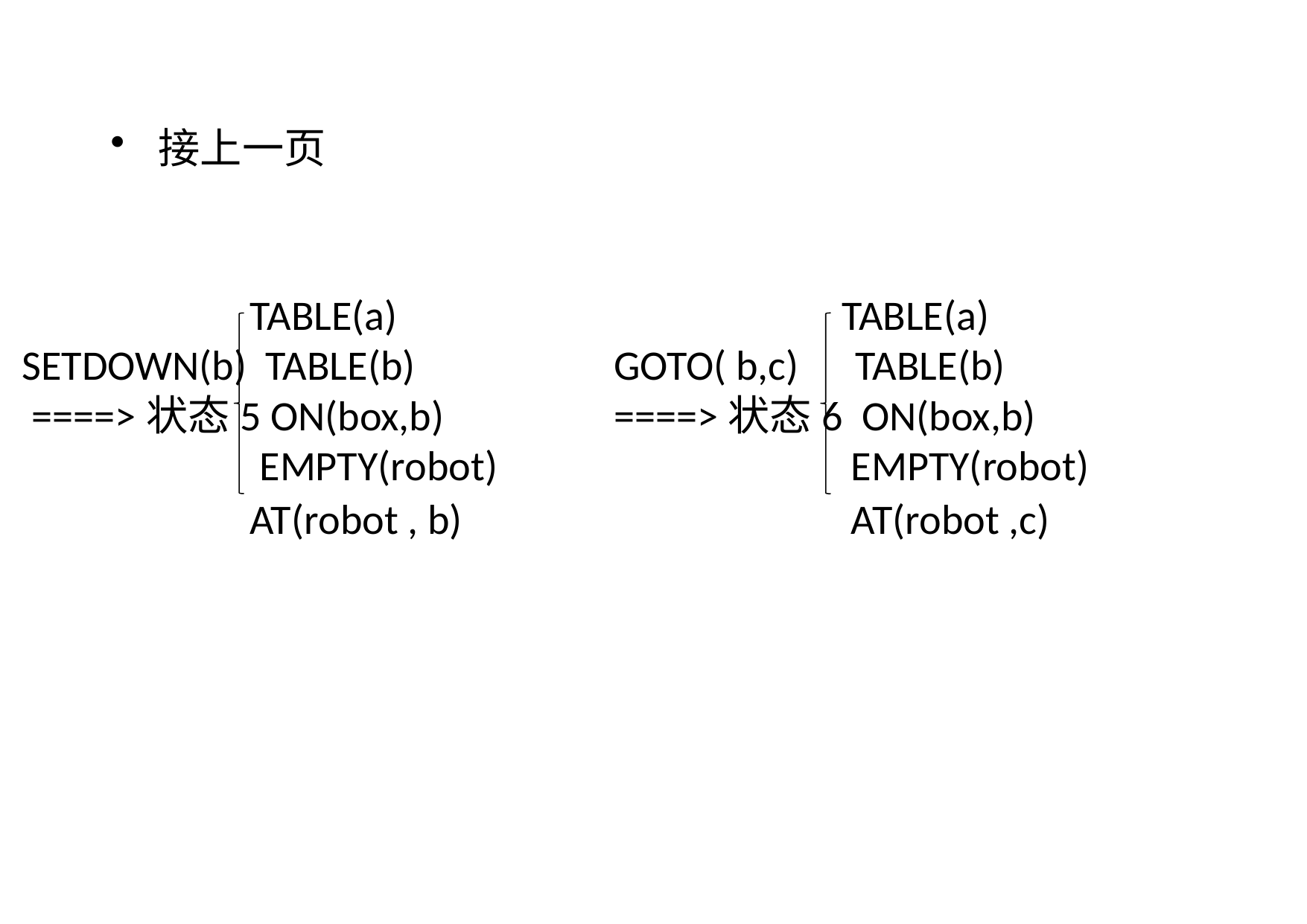

接上一页

                         TABLE(a)
 SETDOWN(b)  TABLE(b)
  ====>状态5 ON(box,b)
                          EMPTY(robot)
                         AT(robot , b)

                         TABLE(a)
 GOTO( b,c)      TABLE(b)
 ====>状态6  ON(box,b)
                          EMPTY(robot)
                          AT(robot ,c)

44